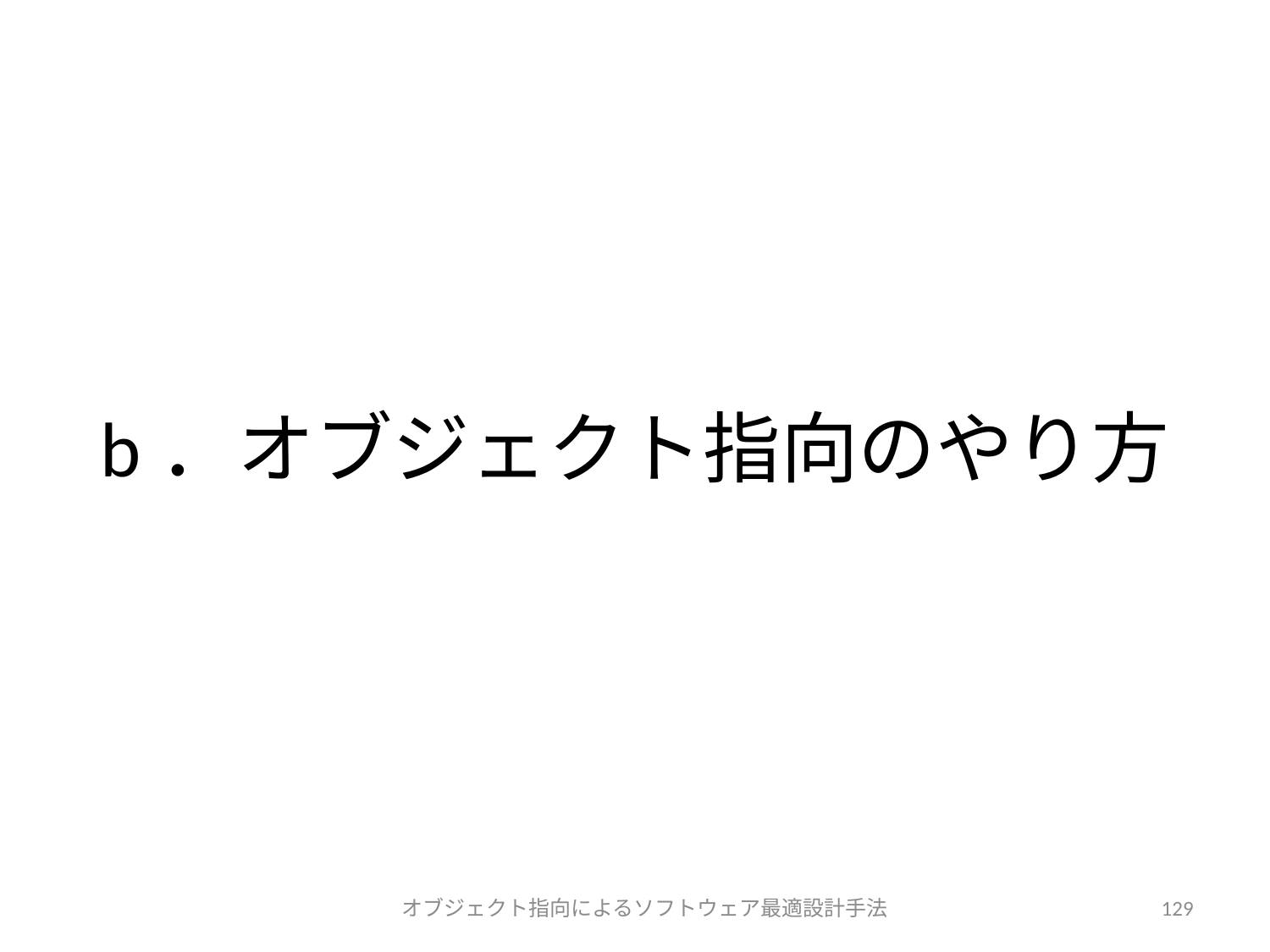

# b．オブジェクト指向のやり方
オブジェクト指向によるソフトウェア最適設計手法
129